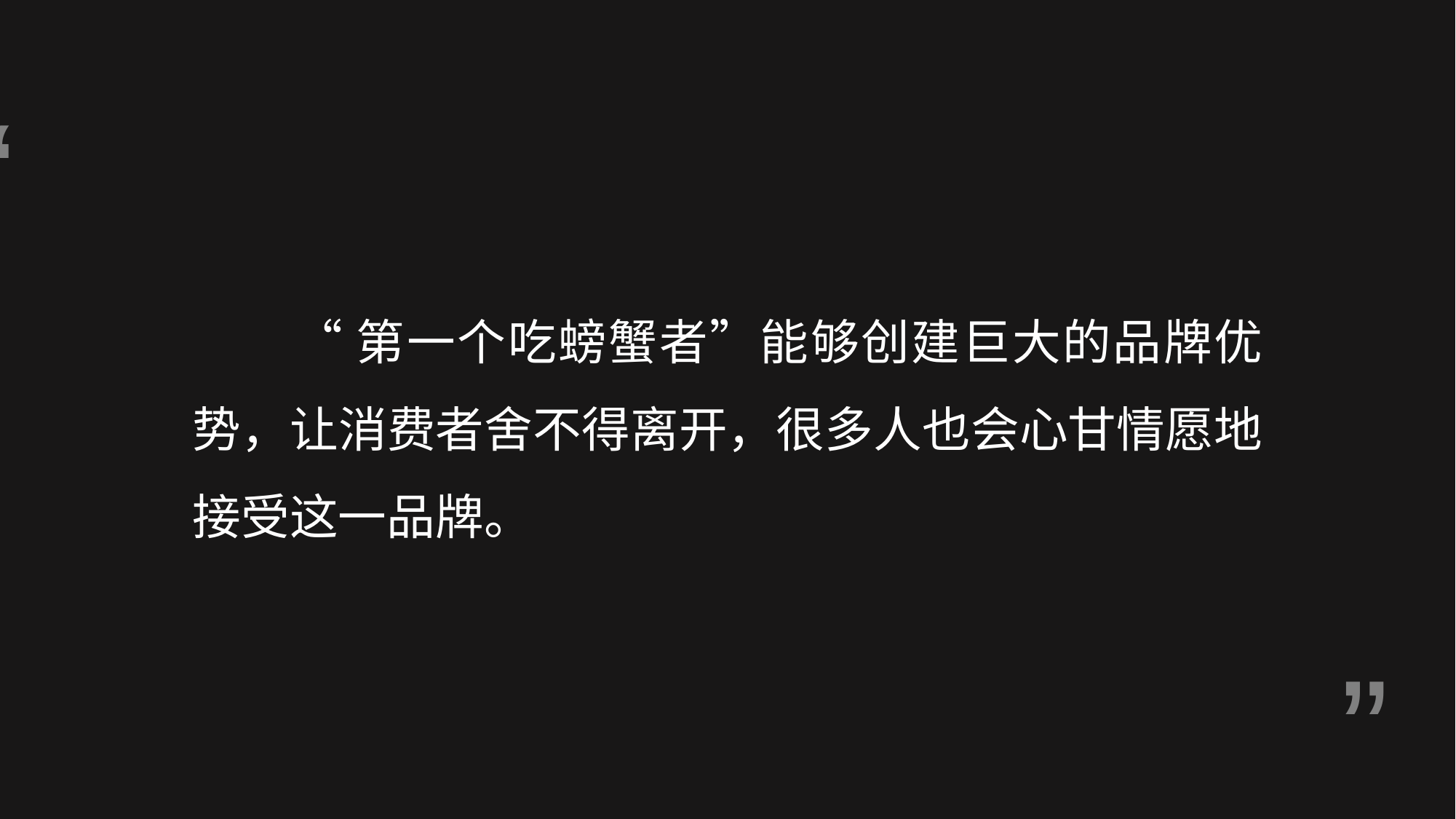

“
“第一个吃螃蟹者”能够创建巨大的品牌优势，让消费者舍不得离开，很多人也会心甘情愿地接受这一品牌。
”